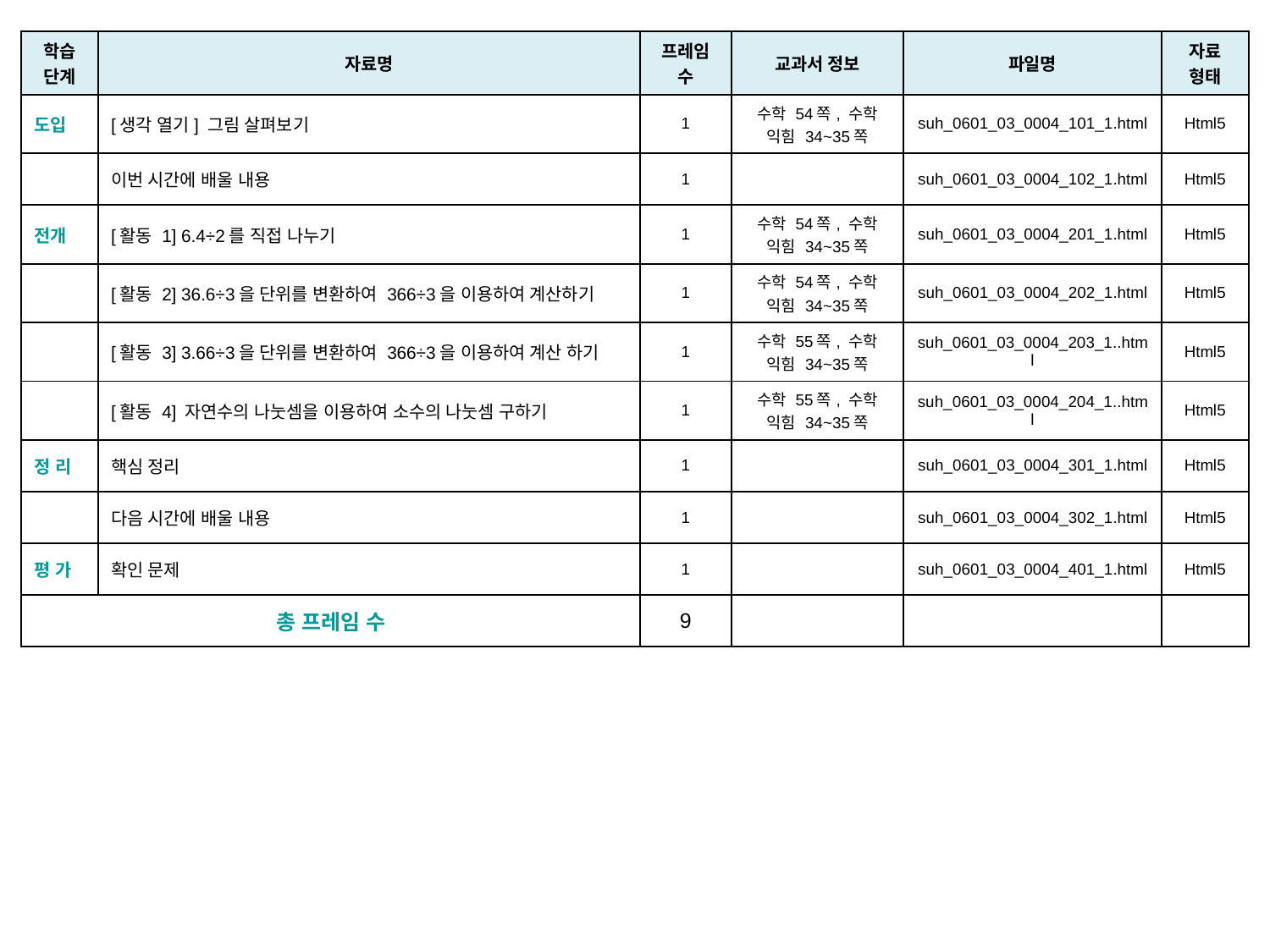

| 학습 단계 | 자료명 | 프레임 수 | 교과서 정보 | 파일명 | 자료 형태 |
| --- | --- | --- | --- | --- | --- |
| 도입 | [생각 열기] 그림 살펴보기 | 1 | 수학 54쪽, 수학 익힘 34~35쪽 | suh\_0601\_03\_0004\_101\_1.html | Html5 |
|  | 이번 시간에 배울 내용 | 1 |  | suh\_0601\_03\_0004\_102\_1.html | Html5 |
| 전개 | [활동 1] 6.4÷2를 직접 나누기 | 1 | 수학 54쪽, 수학 익힘 34~35쪽 | suh\_0601\_03\_0004\_201\_1.html | Html5 |
|  | [활동 2] 36.6÷3을 단위를 변환하여 366÷3을 이용하여 계산하기 | 1 | 수학 54쪽, 수학 익힘 34~35쪽 | suh\_0601\_03\_0004\_202\_1.html | Html5 |
|  | [활동 3] 3.66÷3을 단위를 변환하여 366÷3을 이용하여 계산 하기 | 1 | 수학 55쪽, 수학 익힘 34~35쪽 | suh\_0601\_03\_0004\_203\_1..html | Html5 |
|  | [활동 4] 자연수의 나눗셈을 이용하여 소수의 나눗셈 구하기 | 1 | 수학 55쪽, 수학 익힘 34~35쪽 | suh\_0601\_03\_0004\_204\_1..html | Html5 |
| 정 리 | 핵심 정리 | 1 |  | suh\_0601\_03\_0004\_301\_1.html | Html5 |
|  | 다음 시간에 배울 내용 | 1 |  | suh\_0601\_03\_0004\_302\_1.html | Html5 |
| 평 가 | 확인 문제 | 1 |  | suh\_0601\_03\_0004\_401\_1.html | Html5 |
| 총 프레임 수 |  | 9 |  |  |  |